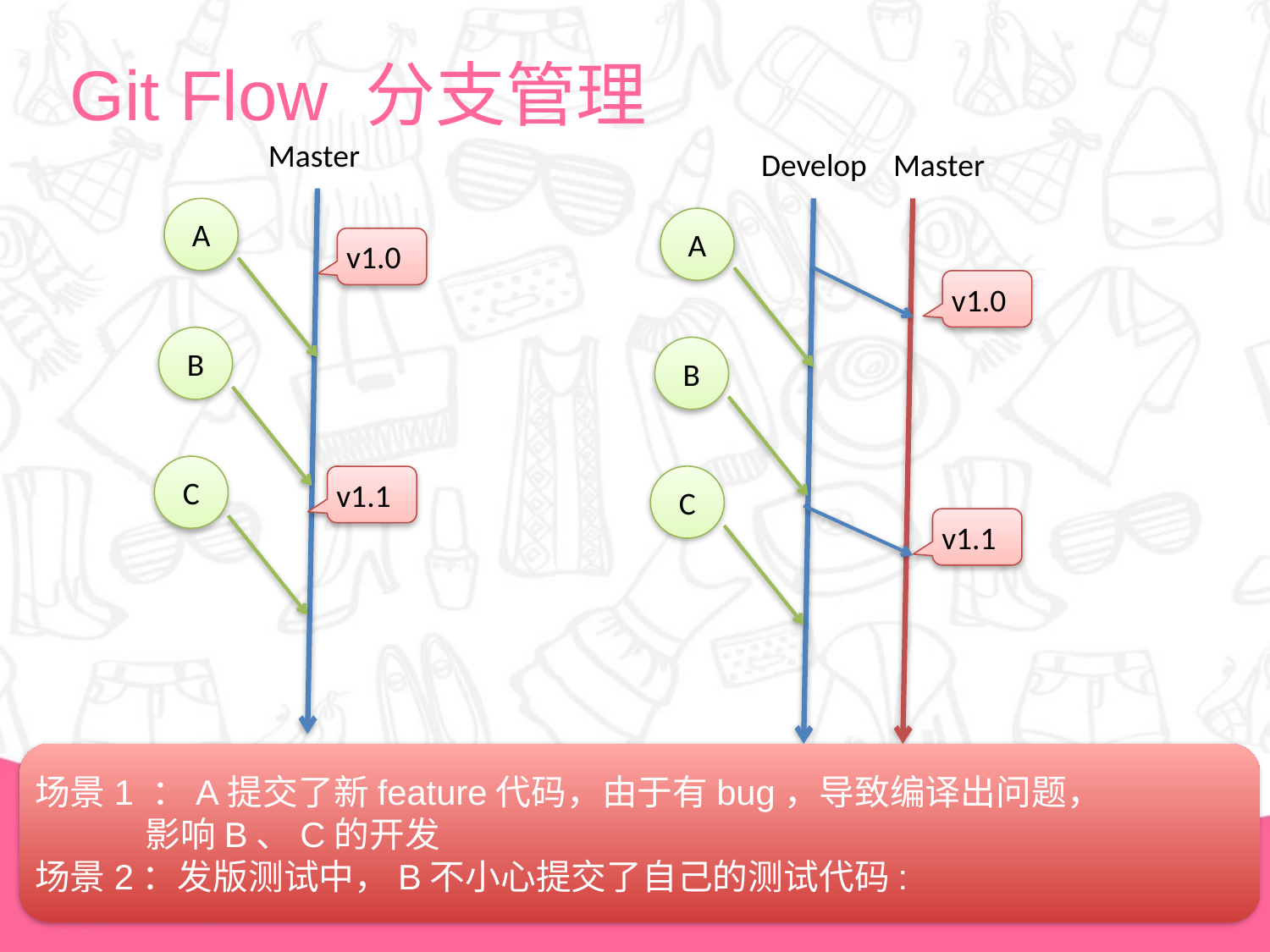

# Git Flow 分支管理
Master
Develop
Master
A
A
v1.0
v1.0
B
B
C
v1.1
C
v1.1
场景1 ：A提交了新feature代码，由于有bug，导致编译出问题，
             影响B、C的开发
场景2：发版测试中，B不小心提交了自己的测试代码: